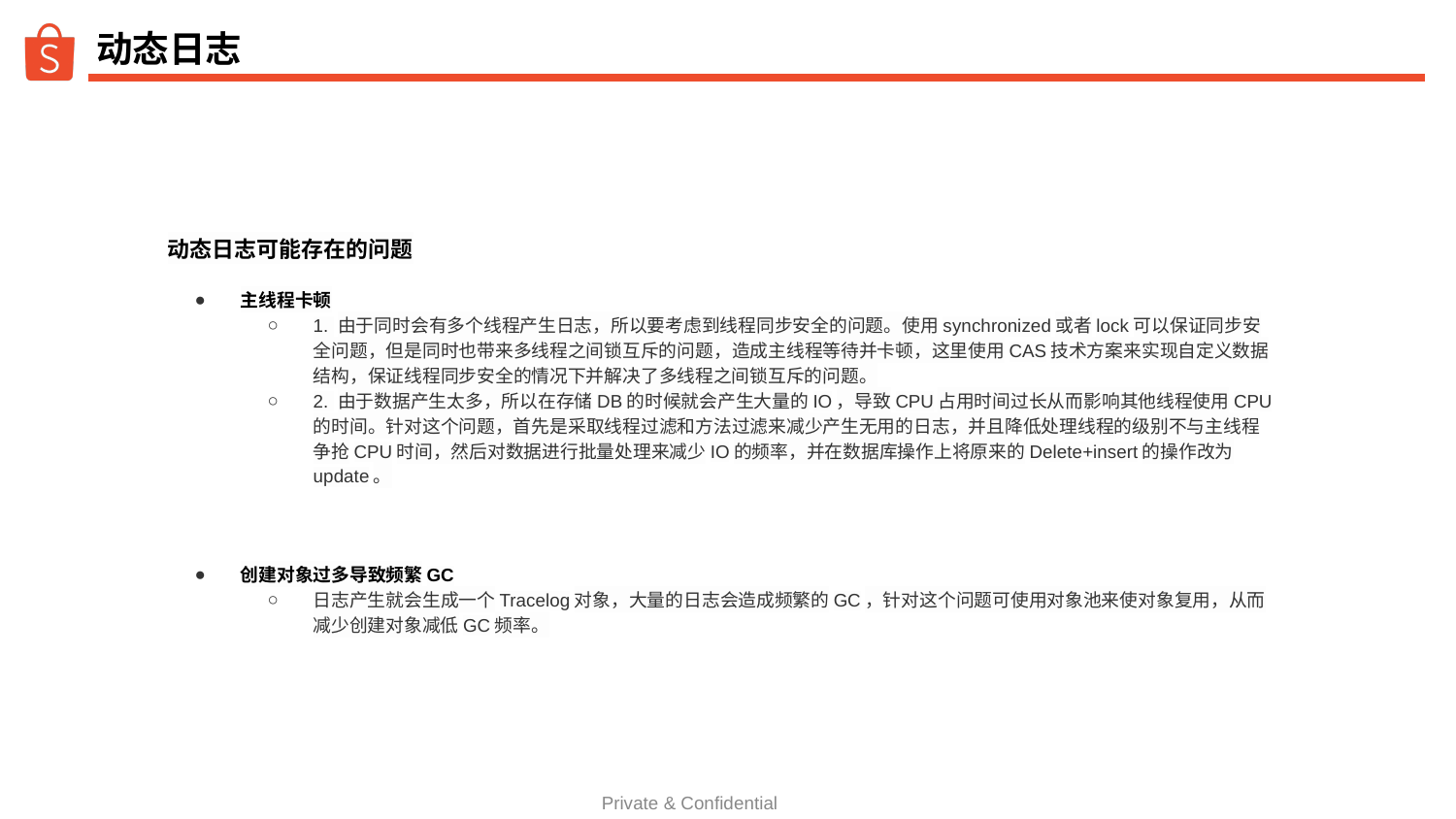

# 动态日志
动态日志可能存在的问题
主线程卡顿
1. 由于同时会有多个线程产生日志，所以要考虑到线程同步安全的问题。使用synchronized或者lock可以保证同步安全问题，但是同时也带来多线程之间锁互斥的问题，造成主线程等待并卡顿，这里使用CAS技术方案来实现自定义数据结构，保证线程同步安全的情况下并解决了多线程之间锁互斥的问题。
2. 由于数据产生太多，所以在存储DB的时候就会产生大量的IO，导致CPU占用时间过长从而影响其他线程使用CPU的时间。针对这个问题，首先是采取线程过滤和方法过滤来减少产生无用的日志，并且降低处理线程的级别不与主线程争抢CPU时间，然后对数据进行批量处理来减少IO的频率，并在数据库操作上将原来的Delete+insert的操作改为update。

创建对象过多导致频繁GC
日志产生就会生成一个Tracelog对象，大量的日志会造成频繁的GC，针对这个问题可使用对象池来使对象复用，从而减少创建对象减低GC频率。

Private & Confidential